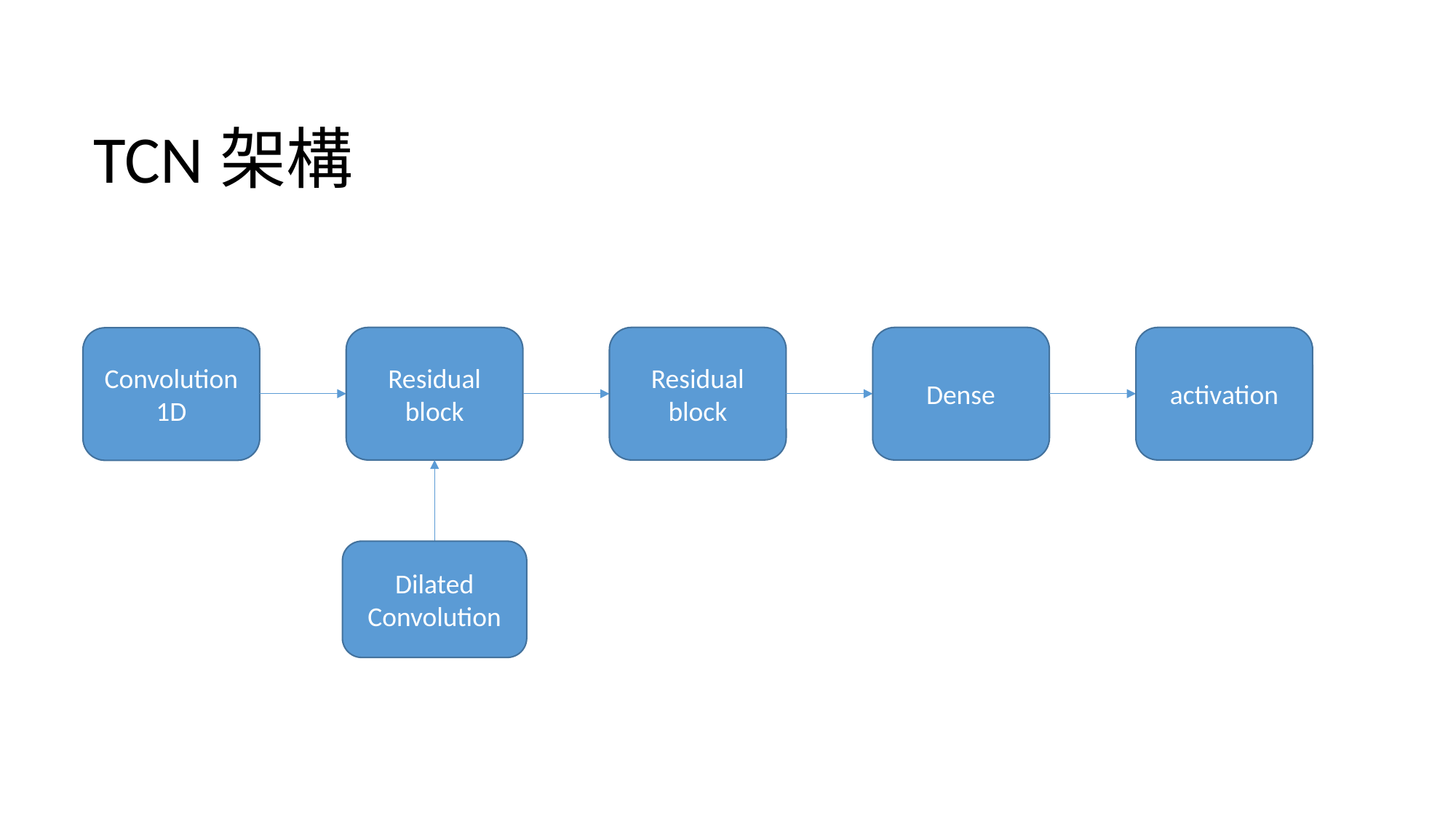

# TCN架構
Residual block
Residual block
Dense
activation
Convolution1D
Dilated Convolution